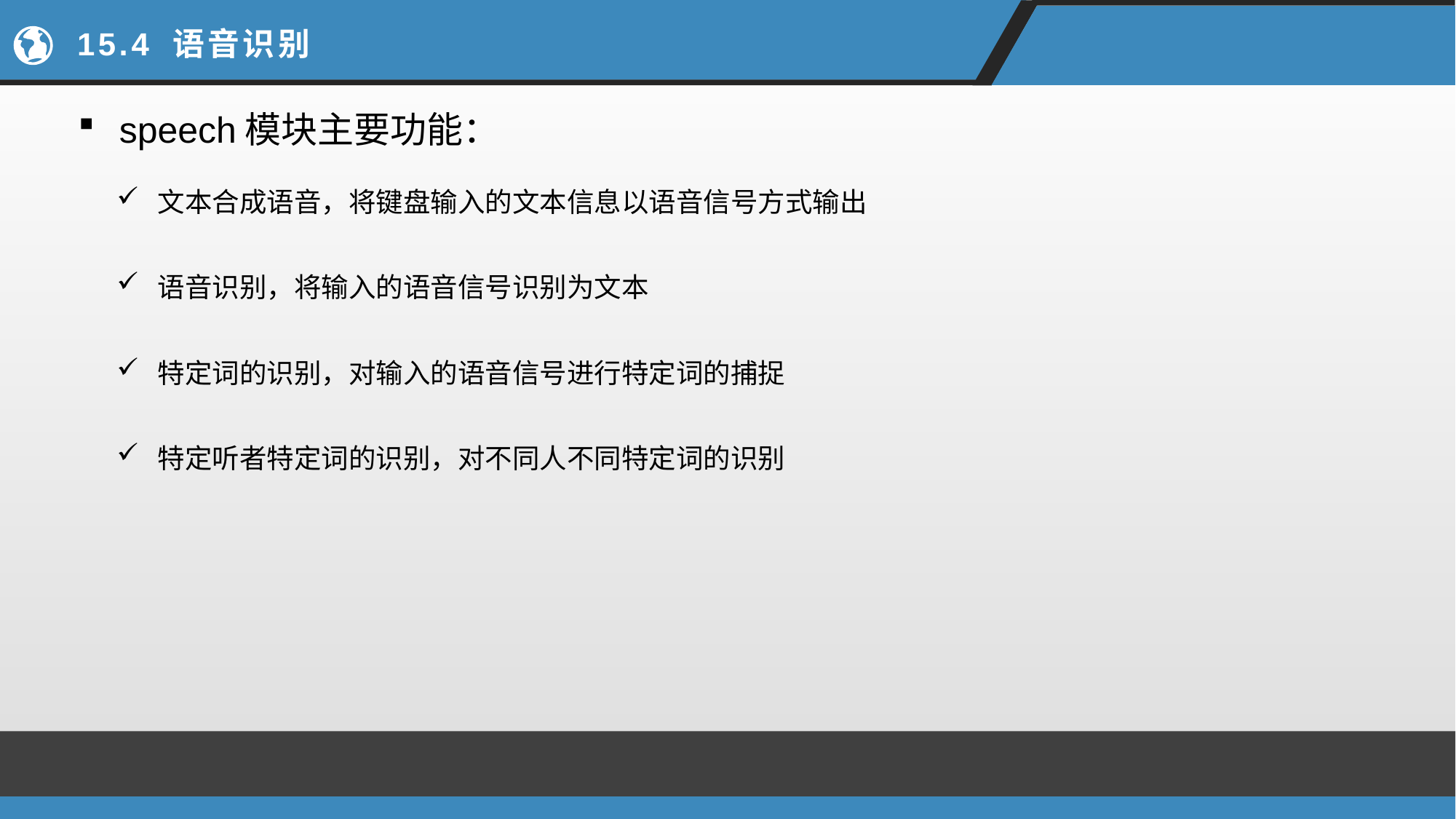

# 15.4 语音识别

speech模块主要功能：
文本合成语音，将键盘输入的文本信息以语音信号方式输出
语音识别，将输入的语音信号识别为文本
特定词的识别，对输入的语音信号进行特定词的捕捉
特定听者特定词的识别，对不同人不同特定词的识别